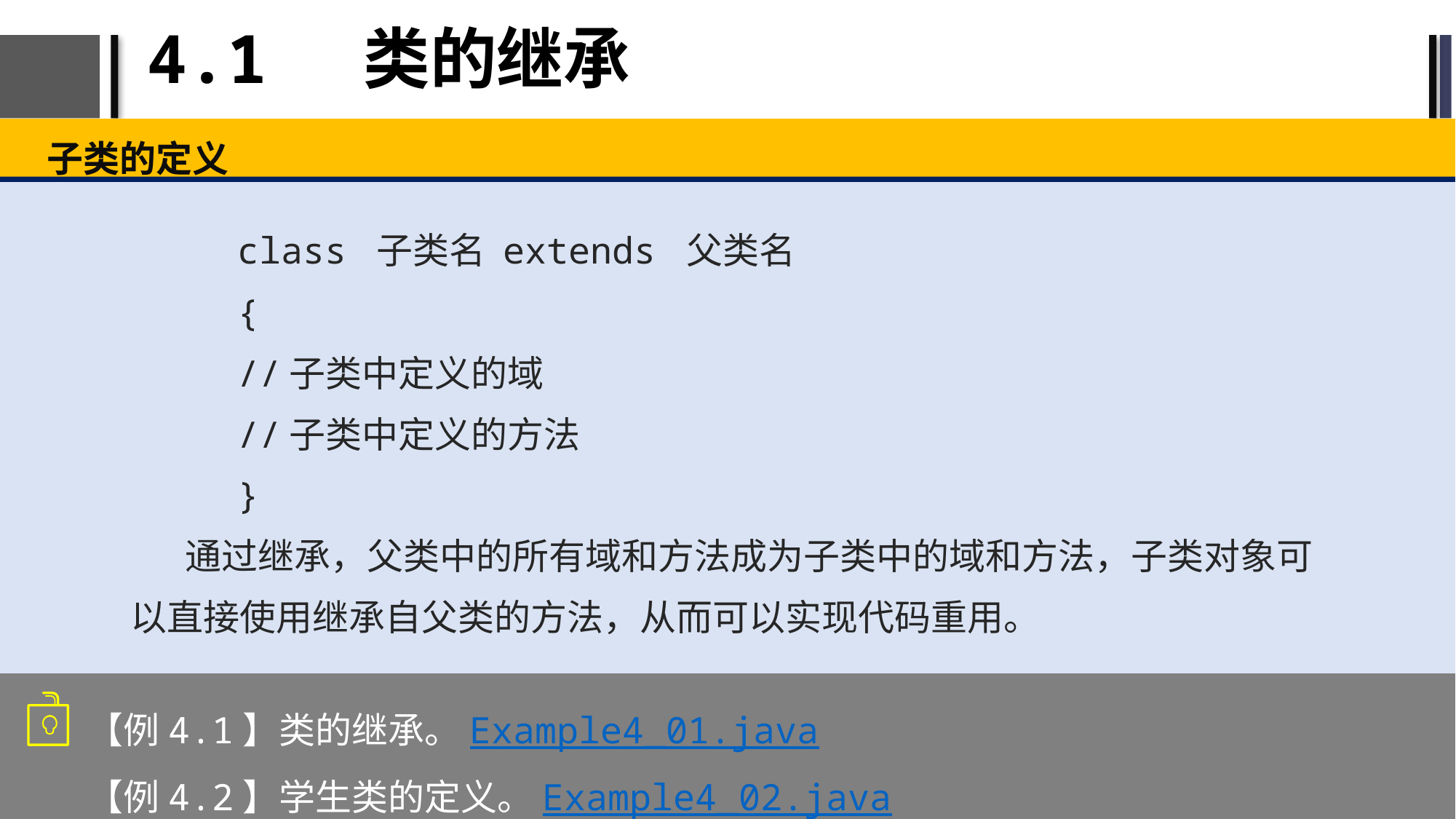

# 4.1  类的继承

子类的定义

class 子类名 extends 父类名
{
//子类中定义的域
//子类中定义的方法
}
通过继承，父类中的所有域和方法成为子类中的域和方法，子类对象可以直接使用继承自父类的方法，从而可以实现代码重用。

【例4.1】类的继承。Example4_01.java
【例4.2】学生类的定义。Example4_02.java